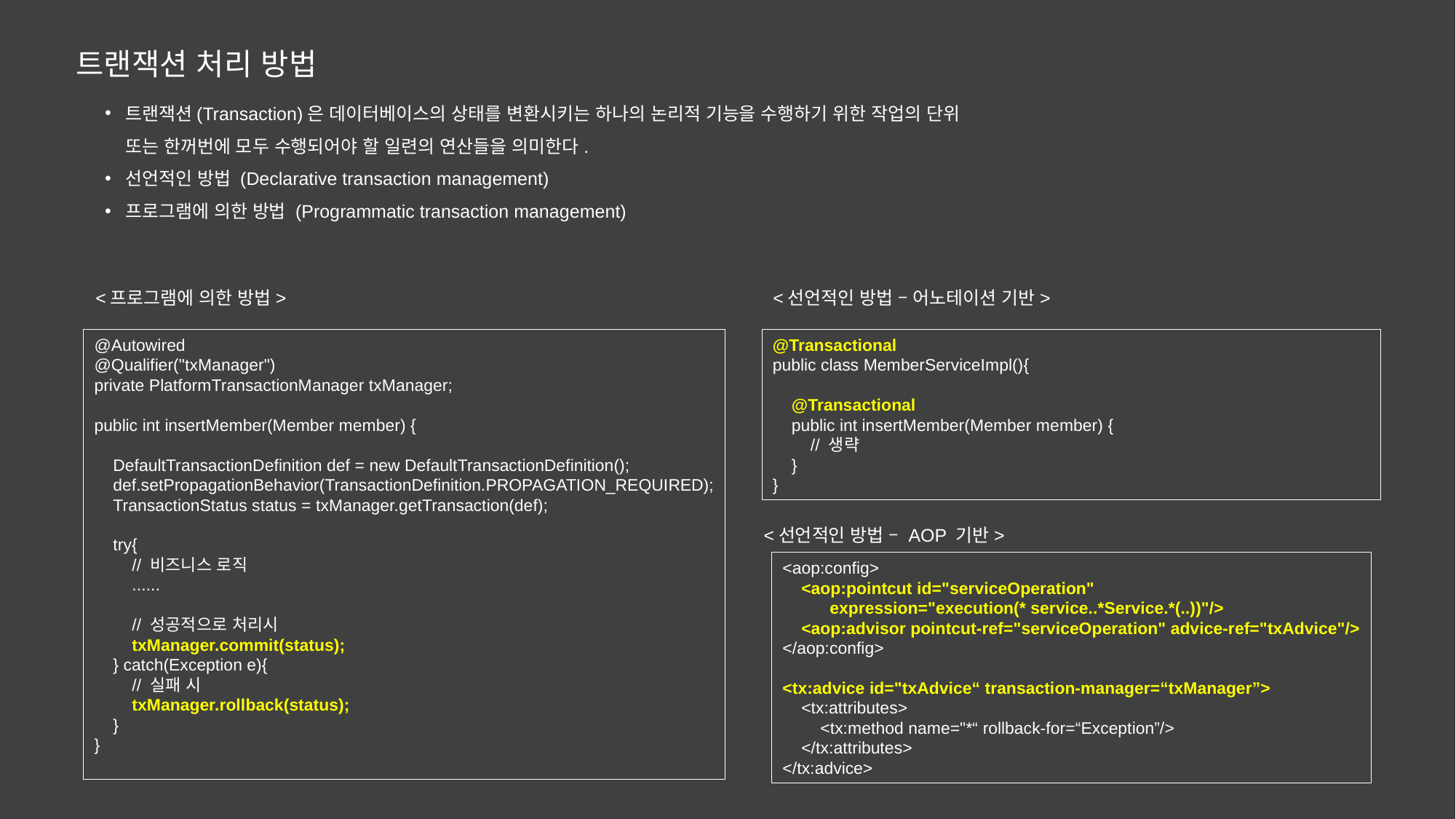

트랜잭션 처리 방법
트랜잭션(Transaction)은 데이터베이스의 상태를 변환시키는 하나의 논리적 기능을 수행하기 위한 작업의 단위
또는 한꺼번에 모두 수행되어야 할 일련의 연산들을 의미한다.
선언적인 방법 (Declarative transaction management)
프로그램에 의한 방법 (Programmatic transaction management)
<프로그램에 의한 방법>
<선언적인 방법 – 어노테이션 기반>
@Autowired
@Qualifier("txManager")
private PlatformTransactionManager txManager;

public int insertMember(Member member) {

    DefaultTransactionDefinition def = new DefaultTransactionDefinition();
    def.setPropagationBehavior(TransactionDefinition.PROPAGATION_REQUIRED);
    TransactionStatus status = txManager.getTransaction(def);

    try{
        // 비즈니스 로직
        ......

        // 성공적으로 처리시
        txManager.commit(status);
    } catch(Exception e){
        // 실패 시
        txManager.rollback(status);
    }
}

@Transactional
public class MemberServiceImpl(){

    @Transactional
    public int insertMember(Member member) {
        // 생략
    }
}
<선언적인 방법 – AOP 기반>
<aop:config>
    <aop:pointcut id="serviceOperation"
          expression="execution(* service..*Service.*(..))"/>
    <aop:advisor pointcut-ref="serviceOperation" advice-ref="txAdvice"/>
</aop:config>

<tx:advice id="txAdvice“ transaction-manager=“txManager”>
    <tx:attributes>
        <tx:method name="*“ rollback-for=“Exception”/>
    </tx:attributes>
</tx:advice>